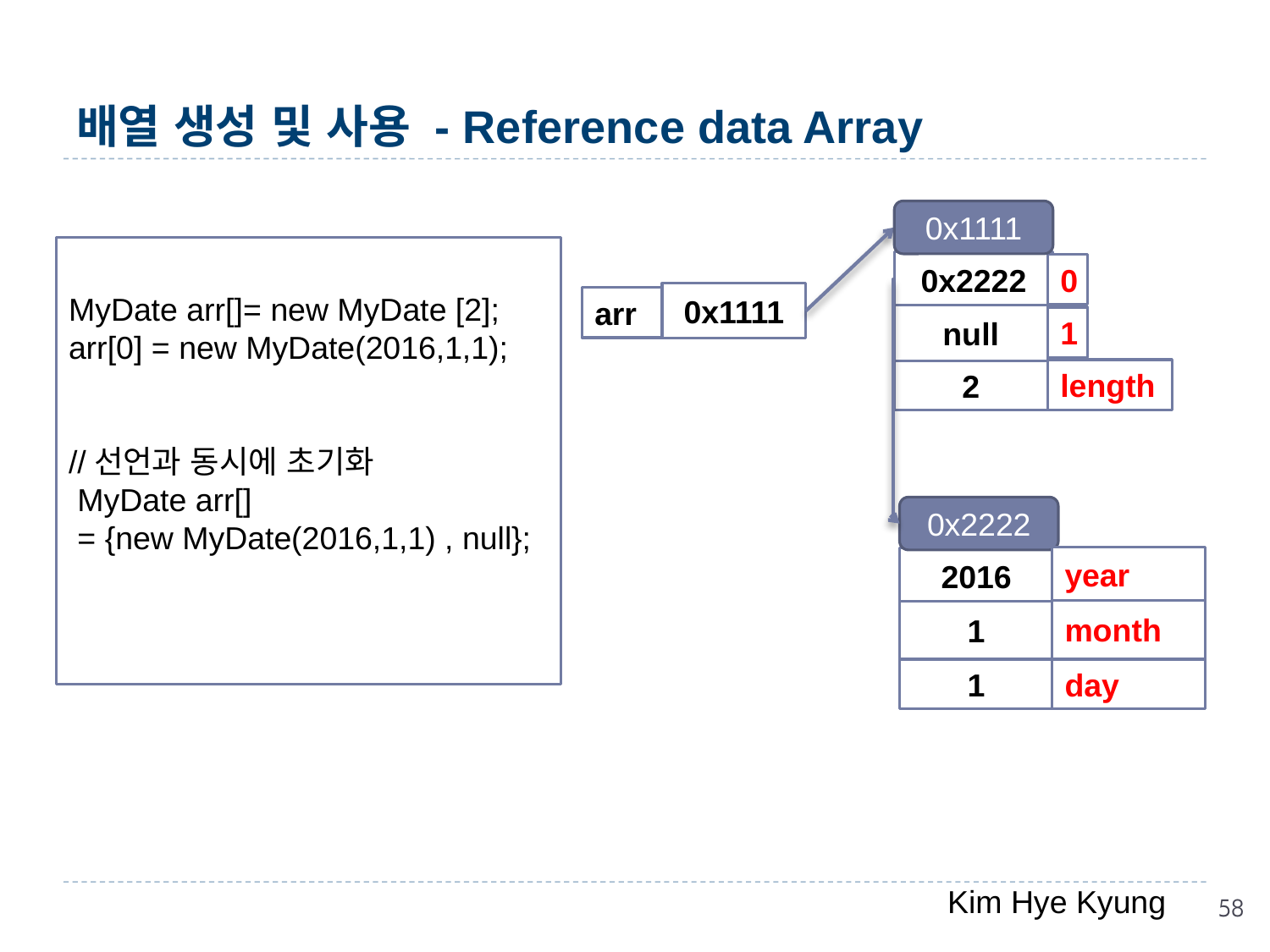

# 배열 생성 및 사용 - Reference data Array
0x1111
MyDate arr[]= new MyDate [2];
arr[0] = new MyDate(2016,1,1);

//선언과 동시에 초기화
 MyDate arr[]
 = {new MyDate(2016,1,1) , null};

0x2222
0
0x1111
arr
null
1
length
2
0x2222
year
2016
month
1
1
day
58